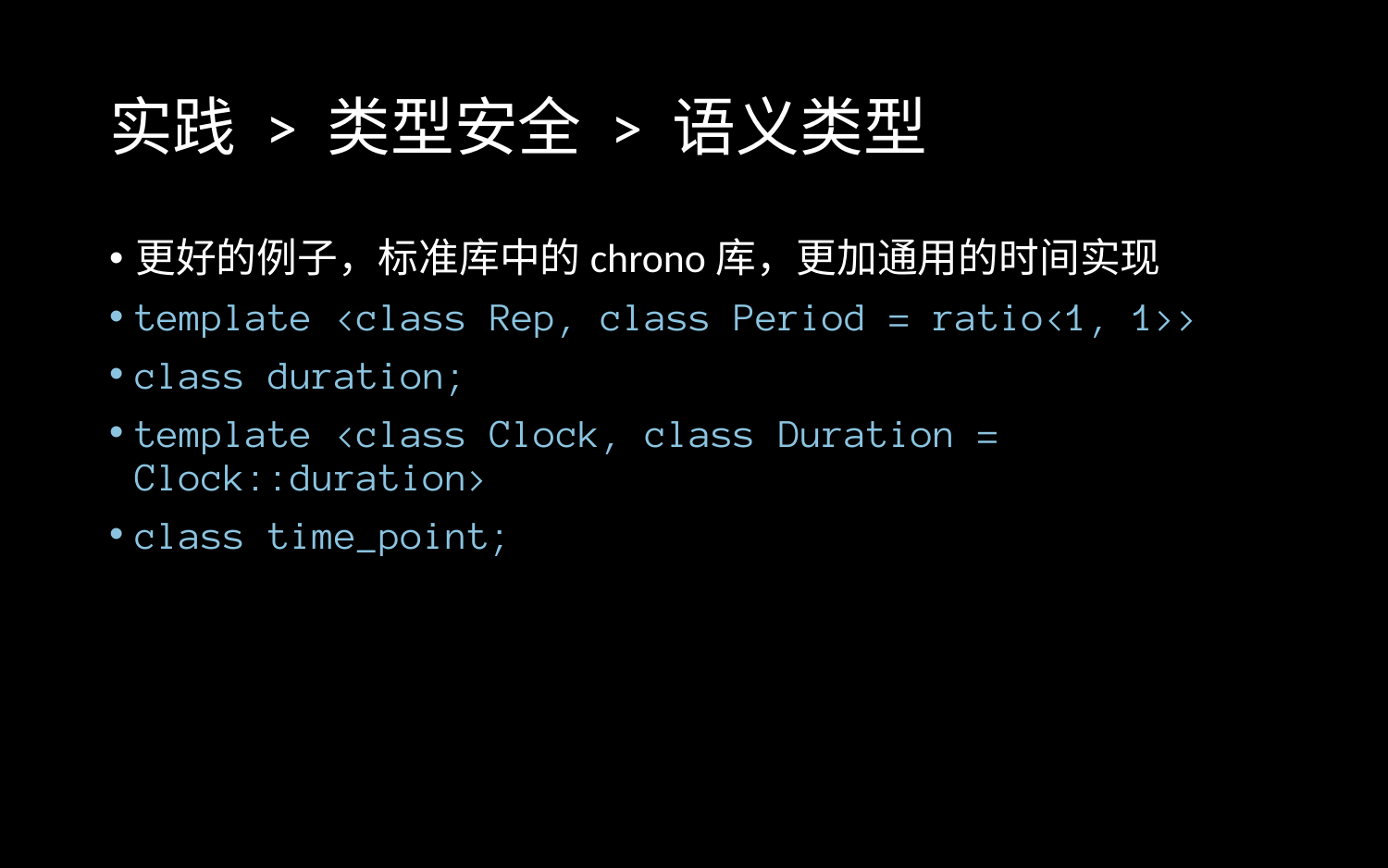

# 实践 > 类型安全 > 语义类型
更好的例子，标准库中的chrono库，更加通用的时间实现
template <class Rep, class Period = ratio<1, 1>>
class duration;
template <class Clock, class Duration = Clock::duration>
class time_point;